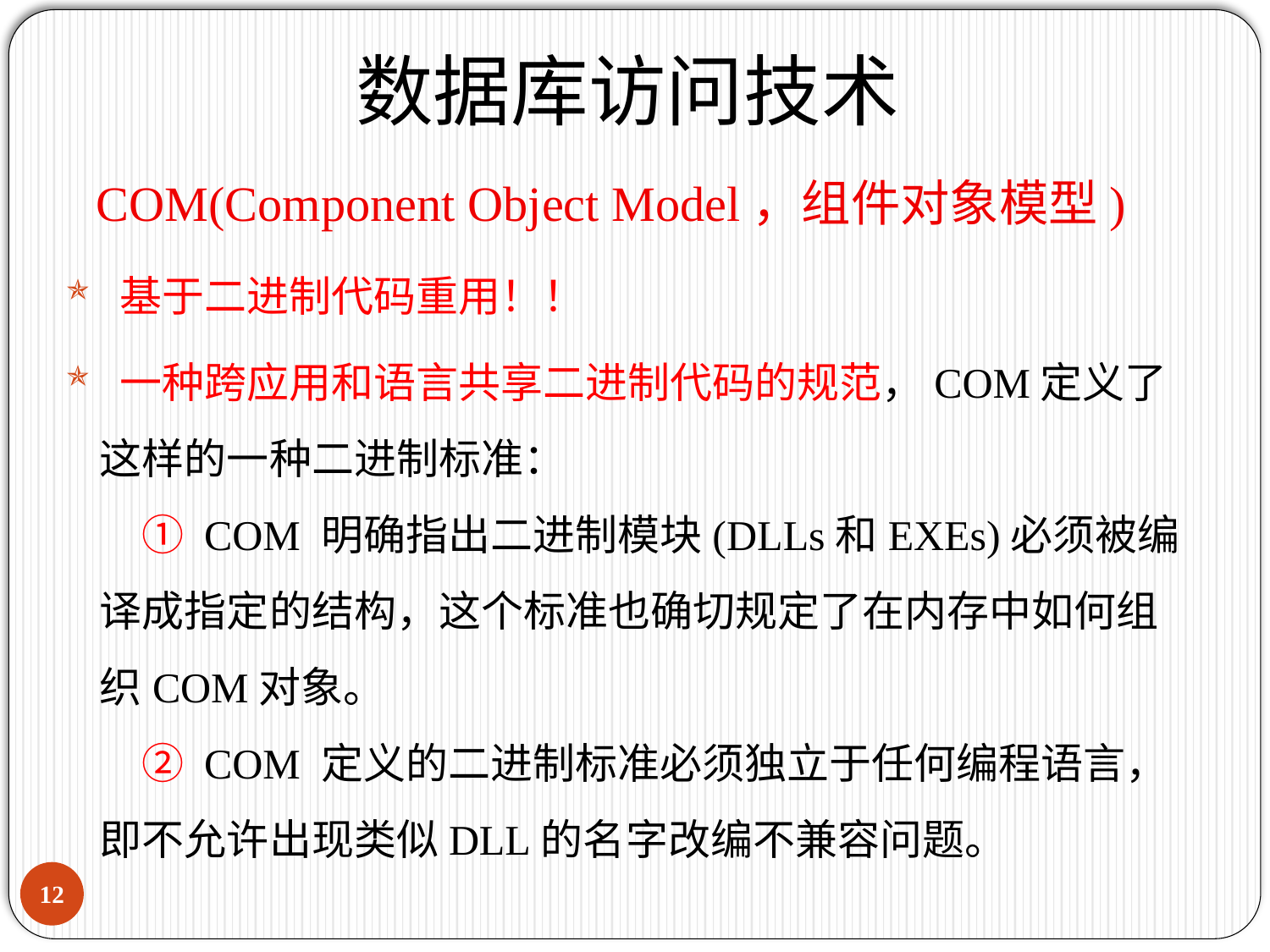

数据库访问技术
COM(Component Object Model，组件对象模型)
 基于二进制代码重用！！
 一种跨应用和语言共享二进制代码的规范，COM定义了这样的一种二进制标准：
　① COM 明确指出二进制模块(DLLs和EXEs)必须被编译成指定的结构，这个标准也确切规定了在内存中如何组织COM对象。
　② COM 定义的二进制标准必须独立于任何编程语言，即不允许出现类似DLL的名字改编不兼容问题。
12